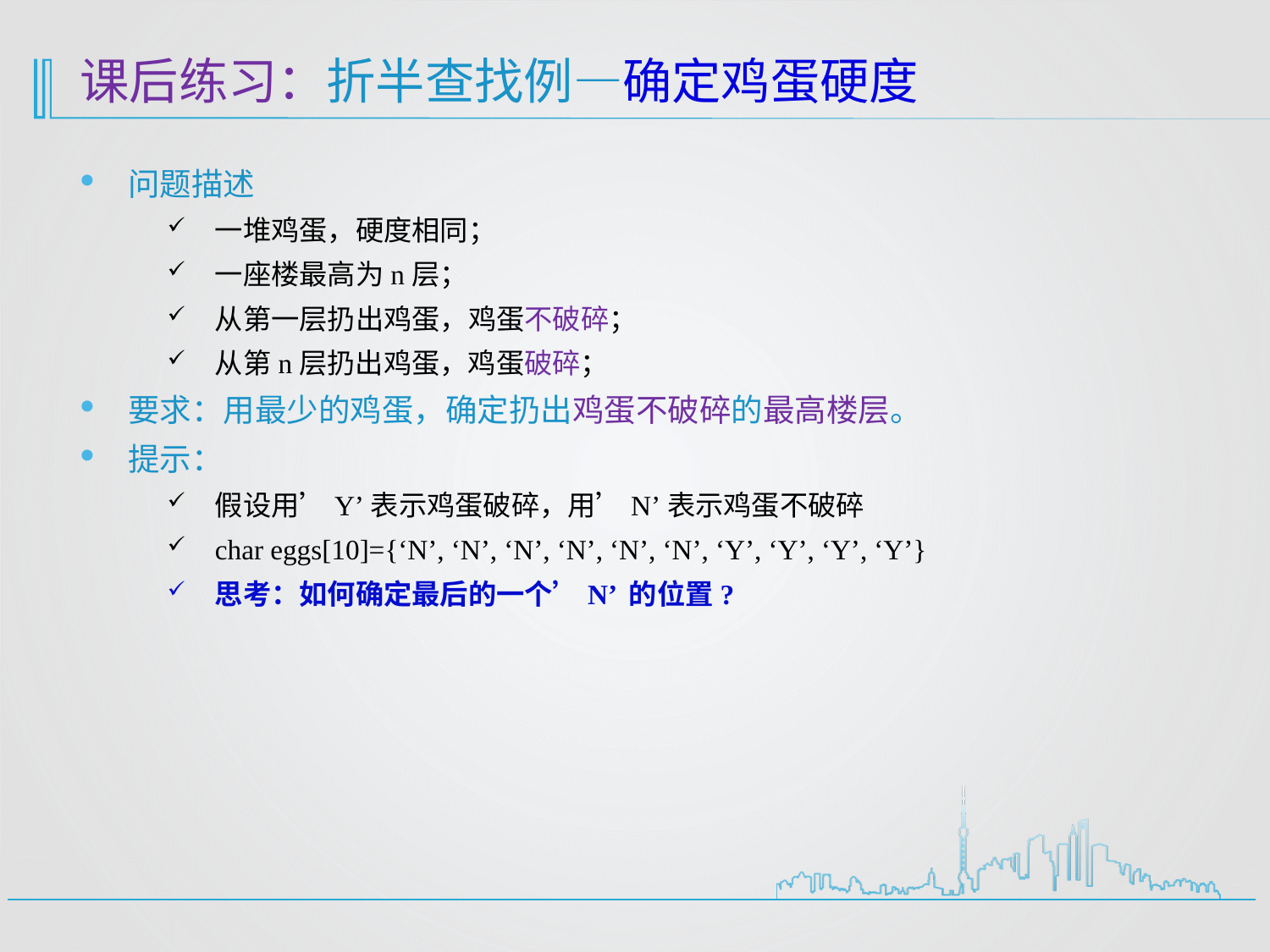

# 课后练习：折半查找例—确定鸡蛋硬度
问题描述
一堆鸡蛋，硬度相同；
一座楼最高为n层；
从第一层扔出鸡蛋，鸡蛋不破碎；
从第n层扔出鸡蛋，鸡蛋破碎；
要求：用最少的鸡蛋，确定扔出鸡蛋不破碎的最高楼层。
提示：
假设用’Y’表示鸡蛋破碎，用’N’表示鸡蛋不破碎
char eggs[10]={‘N’, ‘N’, ‘N’, ‘N’, ‘N’, ‘N’, ‘Y’, ‘Y’, ‘Y’, ‘Y’}
思考：如何确定最后的一个’N’ 的位置?